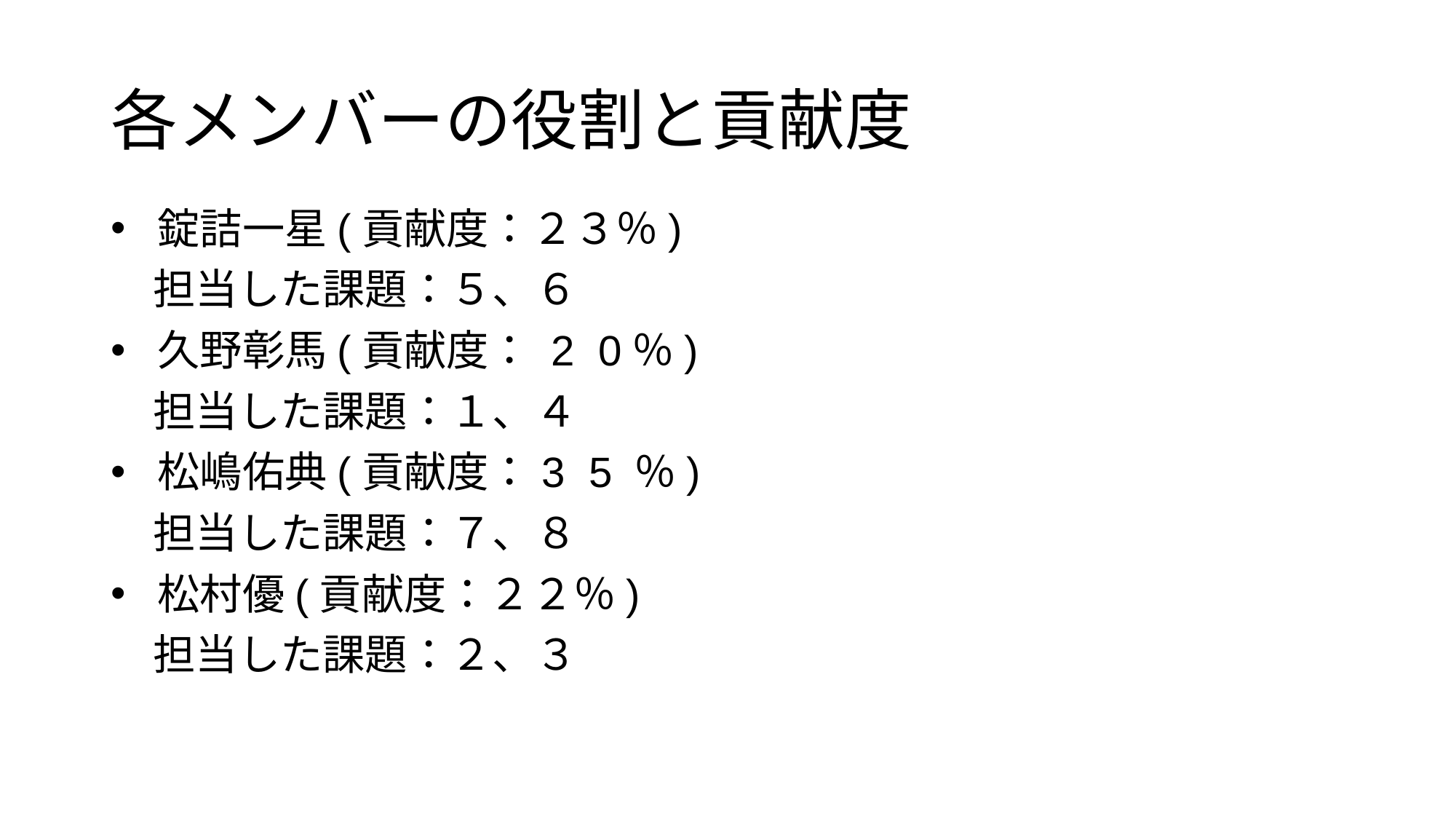

# 各メンバーの役割と貢献度
 錠詰一星(貢献度：２３％)
　担当した課題：５、６
 久野彰馬(貢献度： 2  0％)
　担当した課題：１、４
 松嶋佑典(貢献度：3  5 ％)
　担当した課題：７、８
 松村優(貢献度：２２％)
　担当した課題：２、３